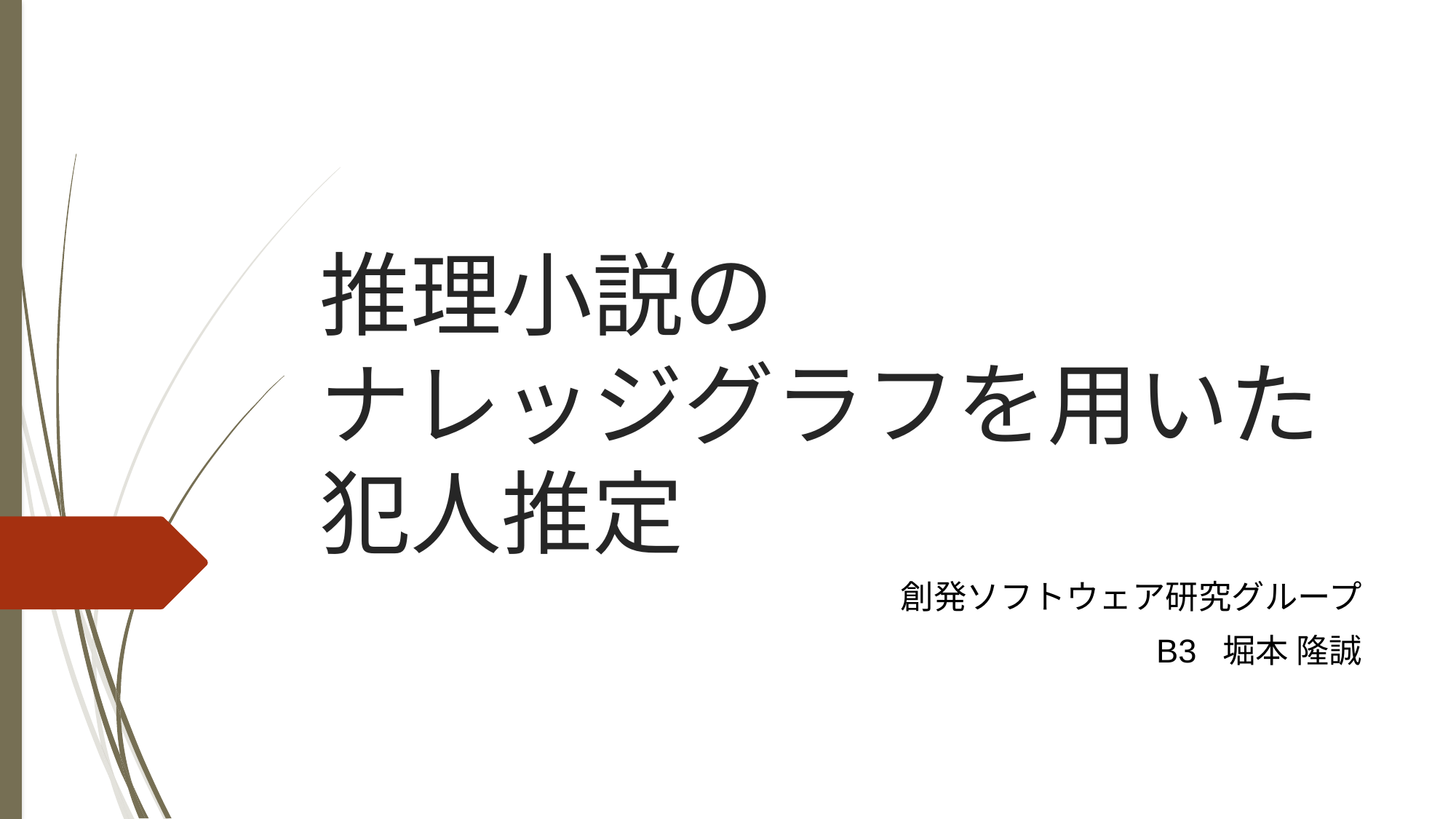

# 推理小説の ナレッジグラフを用いた 犯人推定
創発ソフトウェア研究グループ
B3  堀本 隆誠